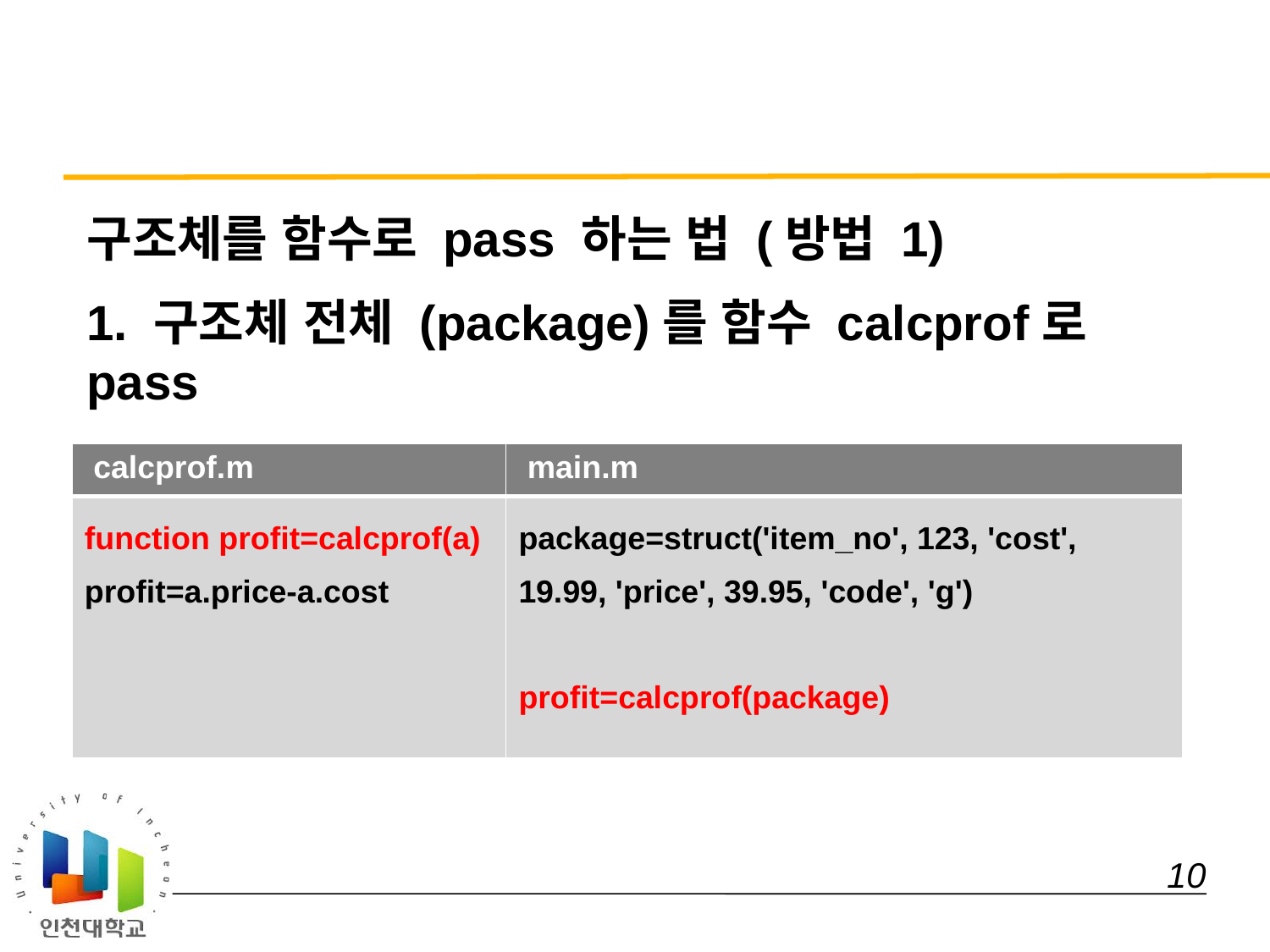

#
구조체를 함수로 pass 하는 법 (방법 1)
1. 구조체 전체 (package)를 함수 calcprof로 pass
| calcprof.m | main.m |
| --- | --- |
| function profit=calcprof(a) profit=a.price-a.cost | package=struct('item\_no', 123, 'cost', 19.99, 'price', 39.95, 'code', 'g') profit=calcprof(package) |
 10